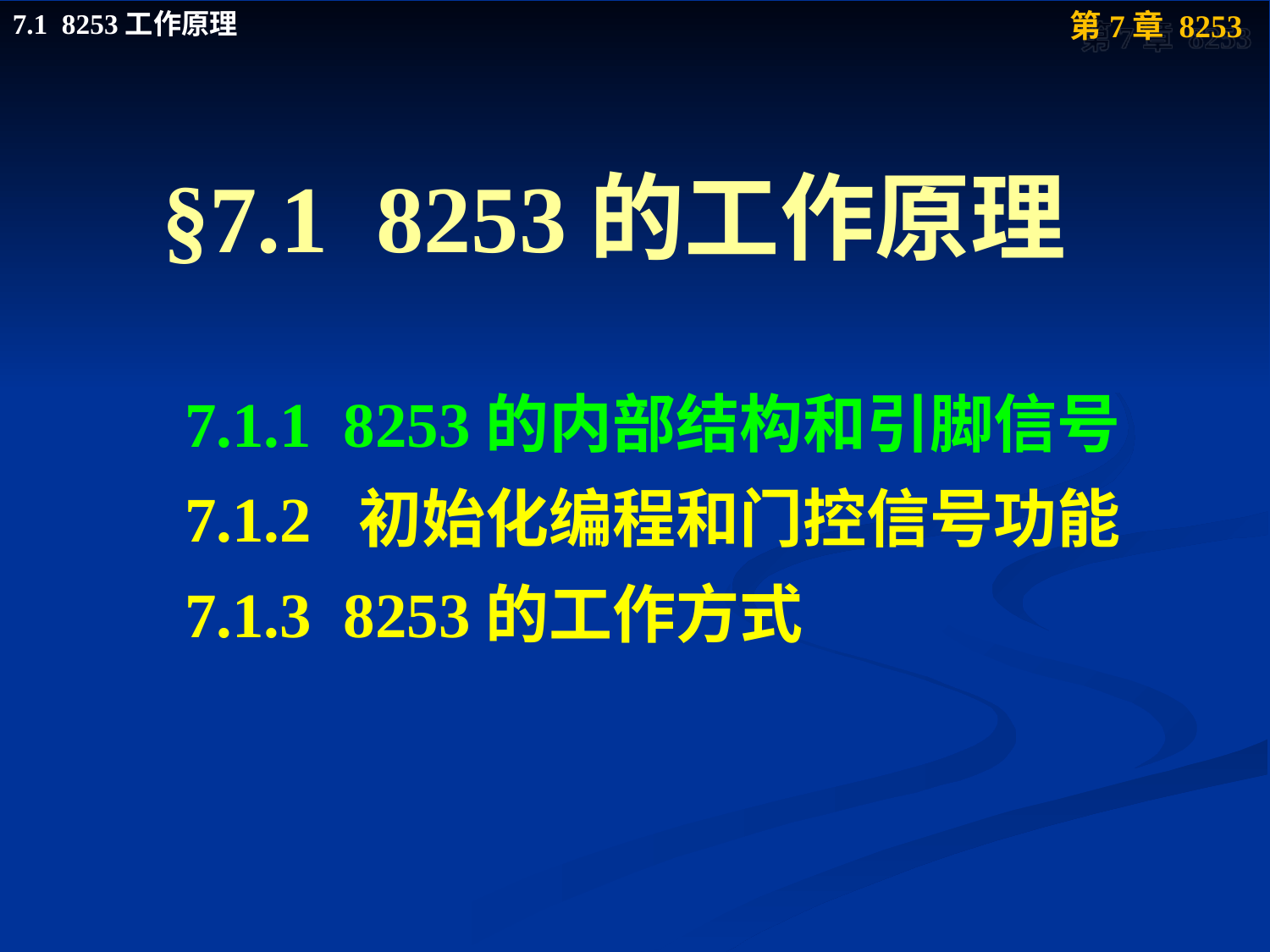

# §7.1  8253的工作原理
7.1.1  8253的内部结构和引脚信号
7.1.2  初始化编程和门控信号功能
7.1.3  8253的工作方式